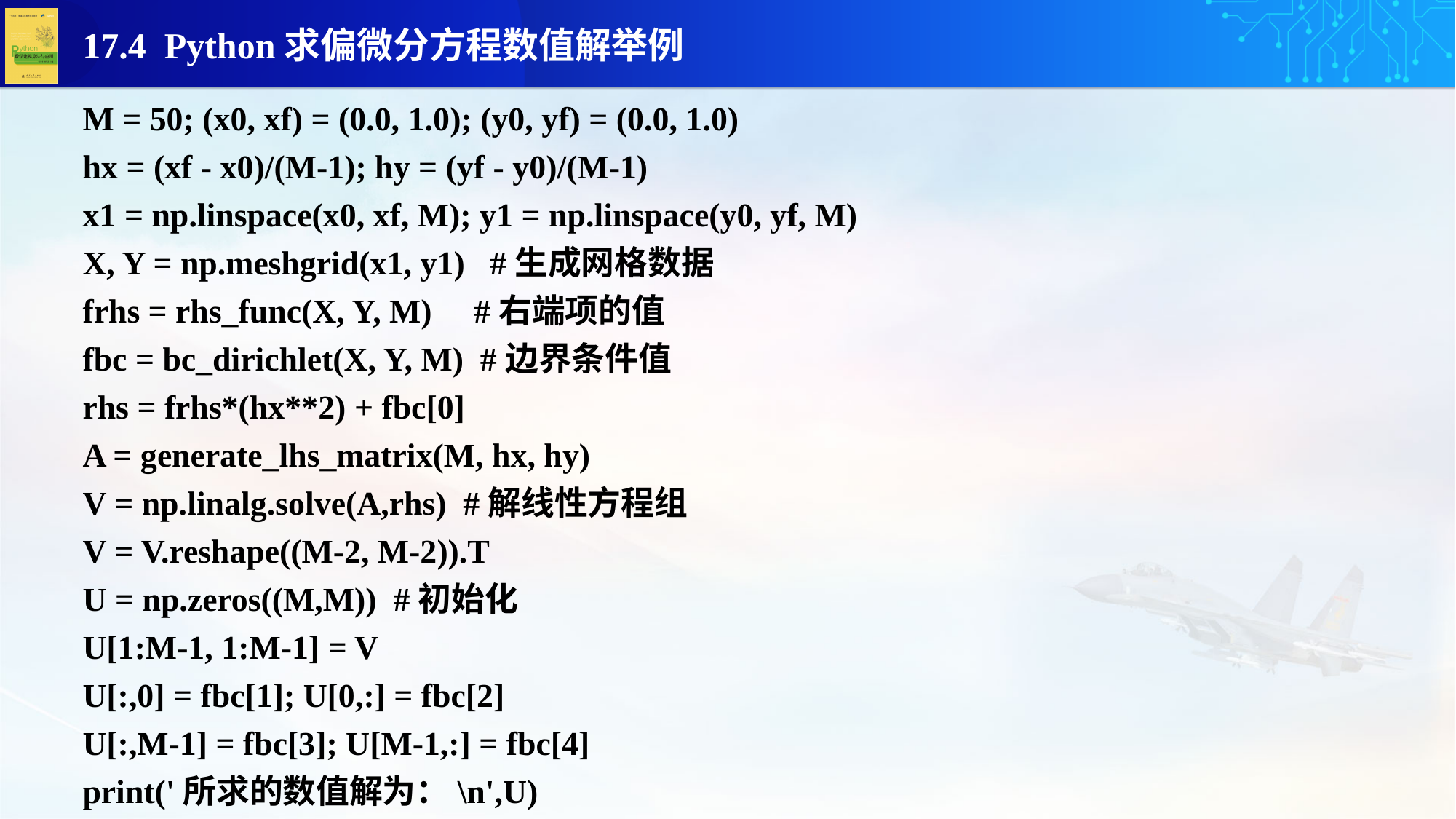

M = 50; (x0, xf) = (0.0, 1.0); (y0, yf) = (0.0, 1.0)
hx = (xf - x0)/(M-1); hy = (yf - y0)/(M-1)
x1 = np.linspace(x0, xf, M); y1 = np.linspace(y0, yf, M)
X, Y = np.meshgrid(x1, y1)   #生成网格数据
frhs = rhs_func(X, Y, M)     #右端项的值
fbc = bc_dirichlet(X, Y, M)  #边界条件值
rhs = frhs*(hx**2) + fbc[0]
A = generate_lhs_matrix(M, hx, hy)
V = np.linalg.solve(A,rhs)  #解线性方程组
V = V.reshape((M-2, M-2)).T
U = np.zeros((M,M))  #初始化
U[1:M-1, 1:M-1] = V
U[:,0] = fbc[1]; U[0,:] = fbc[2]
U[:,M-1] = fbc[3]; U[M-1,:] = fbc[4]
print('所求的数值解为：\n',U)